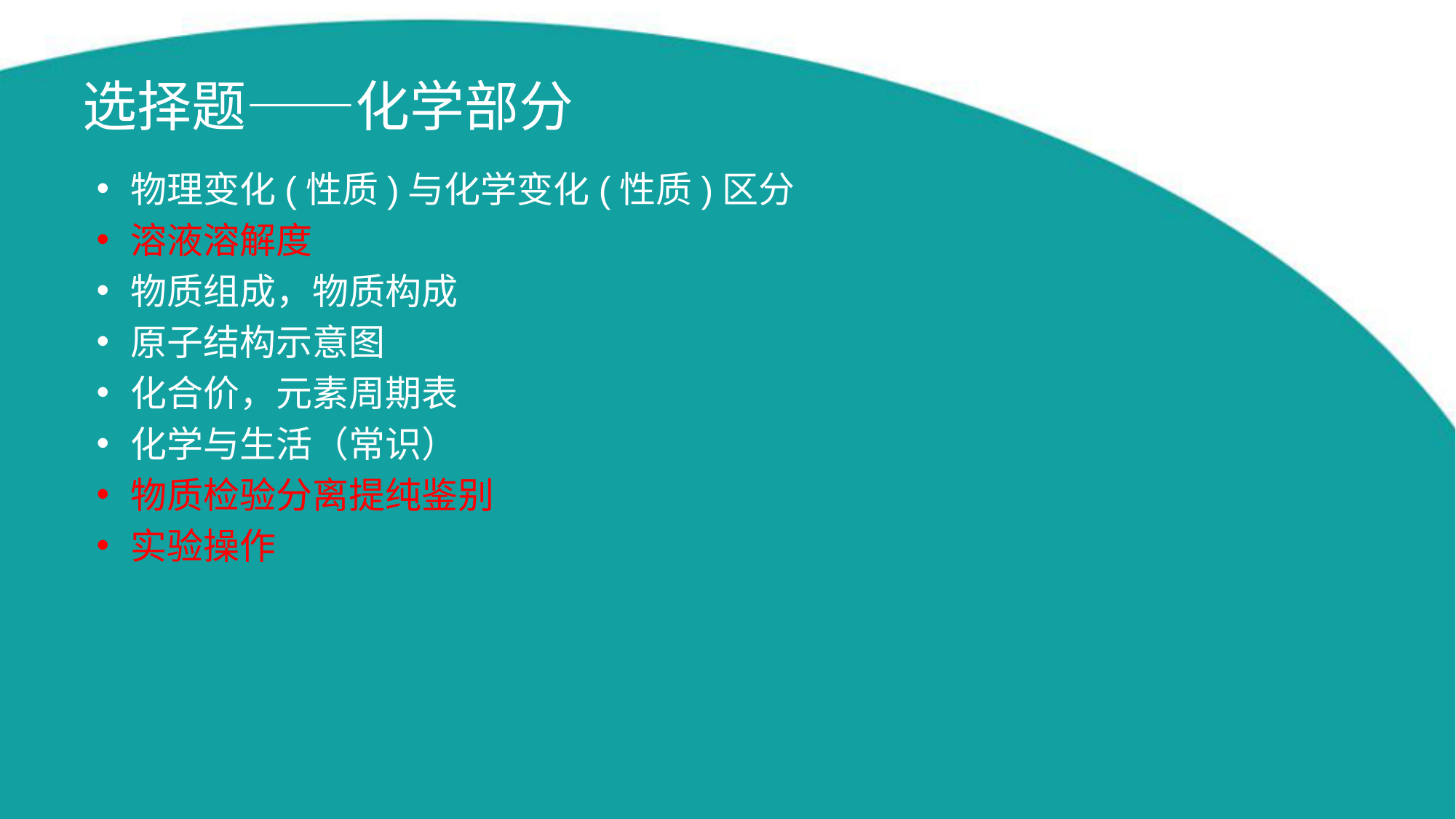

选择题——化学部分
物理变化(性质)与化学变化(性质)区分
溶液溶解度
物质组成，物质构成
原子结构示意图
化合价，元素周期表
化学与生活（常识）
物质检验分离提纯鉴别
实验操作